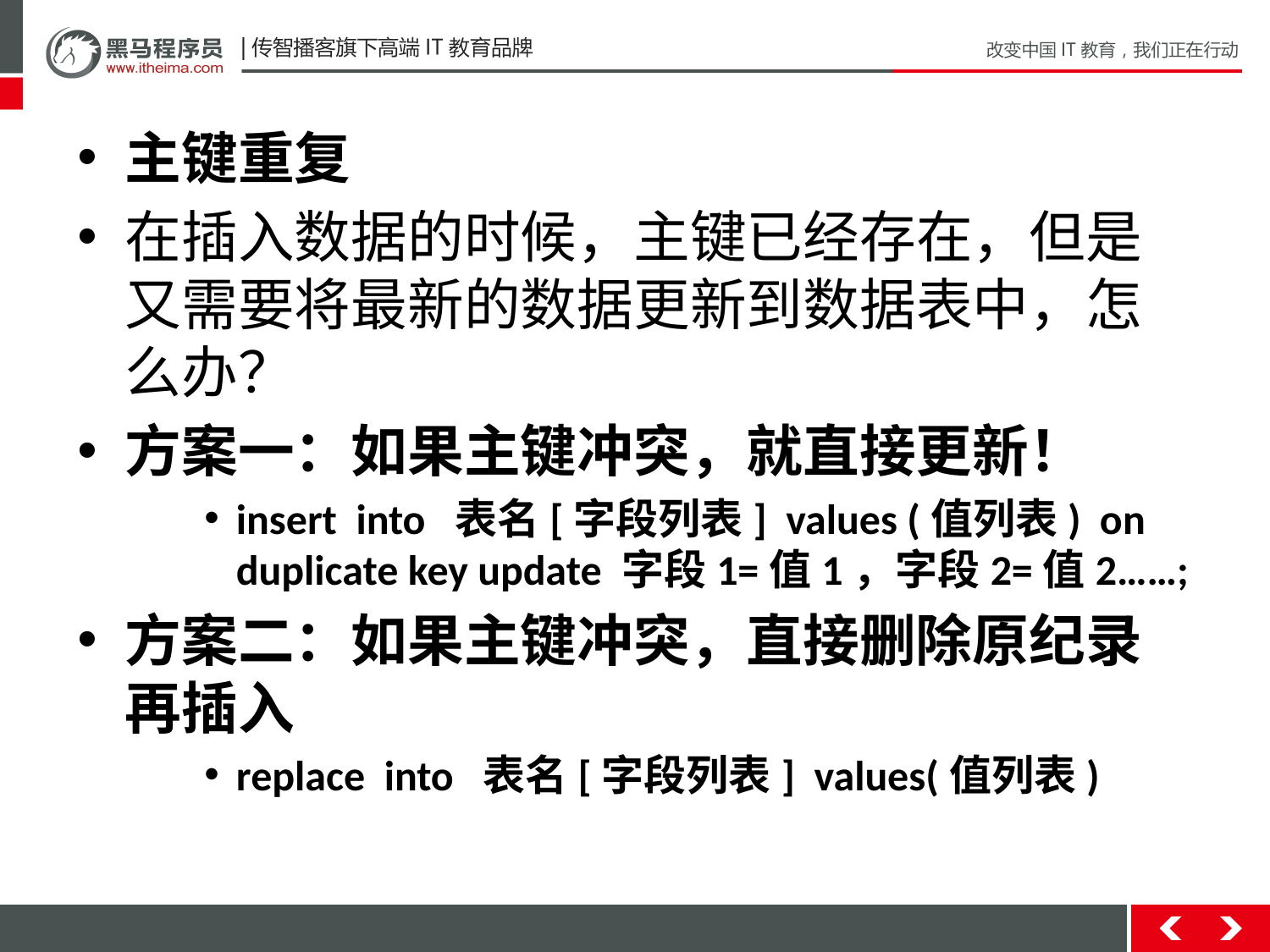

主键重复
在插入数据的时候，主键已经存在，但是又需要将最新的数据更新到数据表中，怎么办？
方案一：如果主键冲突，就直接更新！
insert  into  表名[字段列表]  values (值列表)  on duplicate key update 字段1=值1，字段2=值2……;
方案二：如果主键冲突，直接删除原纪录再插入
replace  into  表名[字段列表]  values(值列表)